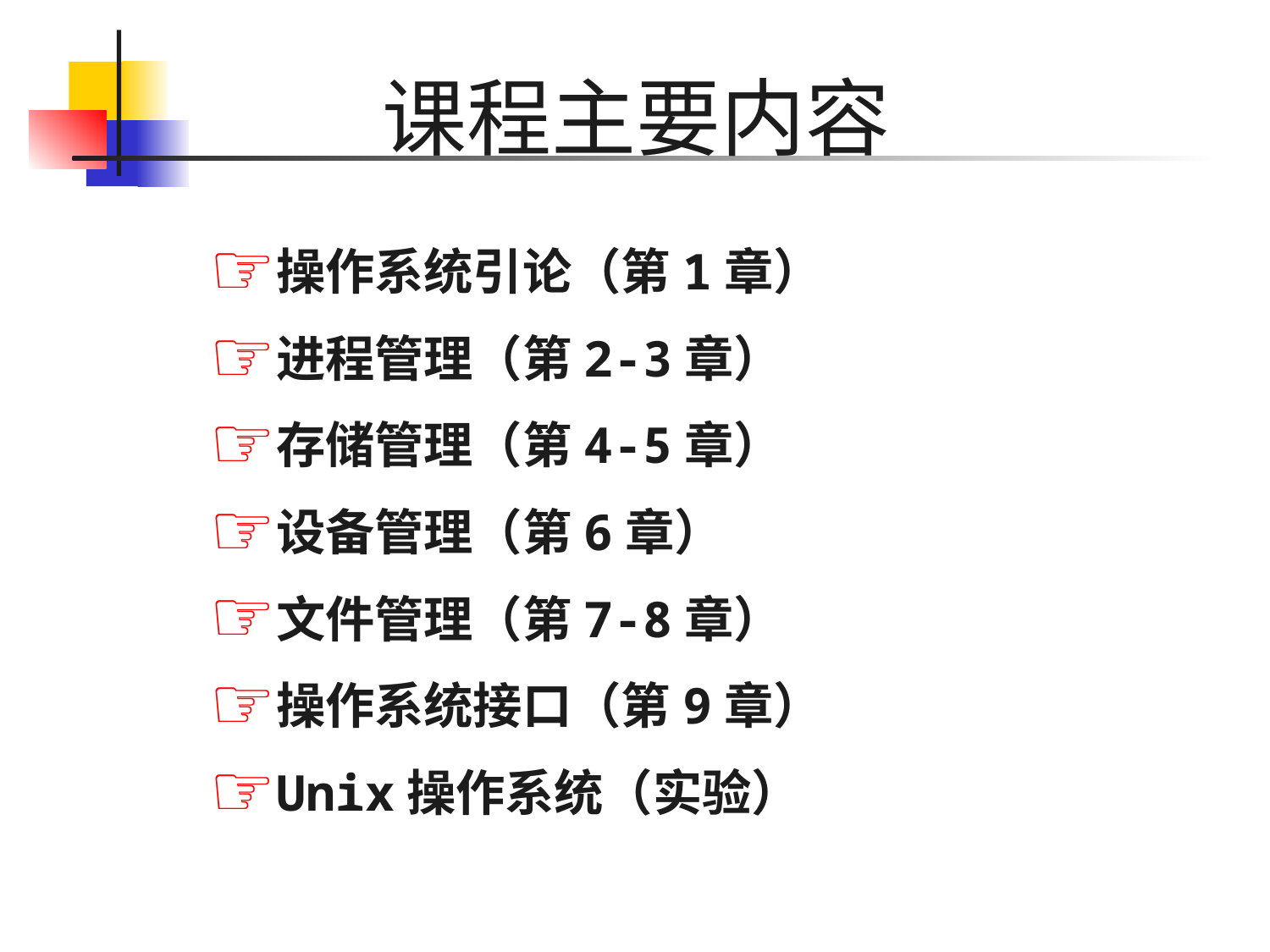

# 课程主要内容
操作系统引论（第1章）
进程管理（第2-3章）
存储管理（第4-5章）
设备管理（第6章）
文件管理（第7-8章）
操作系统接口（第9章）
Unix操作系统（实验）